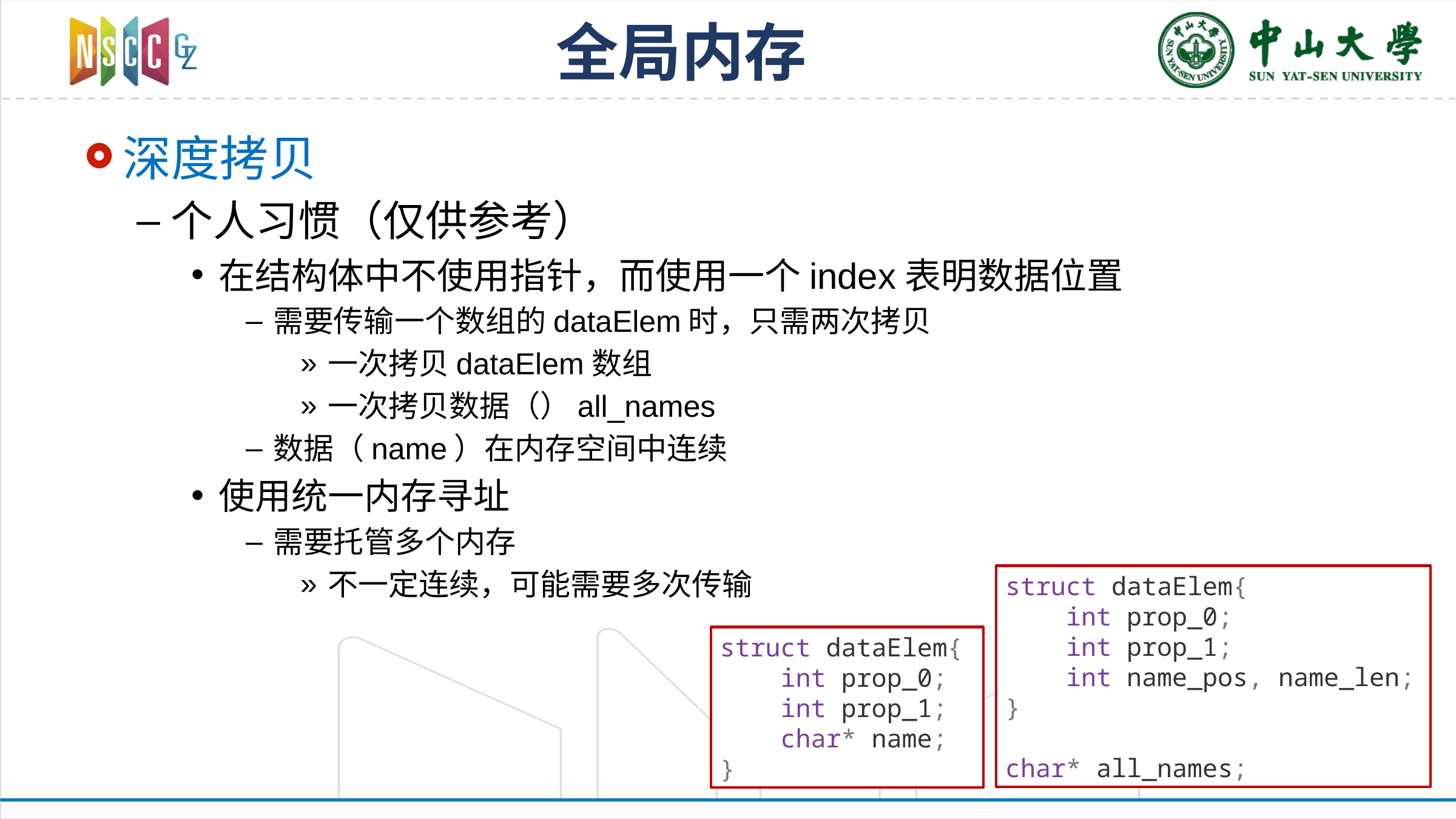

# 全局内存
深度拷贝
个人习惯（仅供参考）
在结构体中不使用指针，而使用一个index表明数据位置
需要传输一个数组的dataElem时，只需两次拷贝
一次拷贝dataElem数组
一次拷贝数据（）all_names
数据（name）在内存空间中连续
使用统一内存寻址
需要托管多个内存
不一定连续，可能需要多次传输
struct dataElem{
    int prop_0;
    int prop_1;
    int name_pos, name_len;
}

char* all_names;
struct dataElem{
    int prop_0;
    int prop_1;
    char* name;
}
29